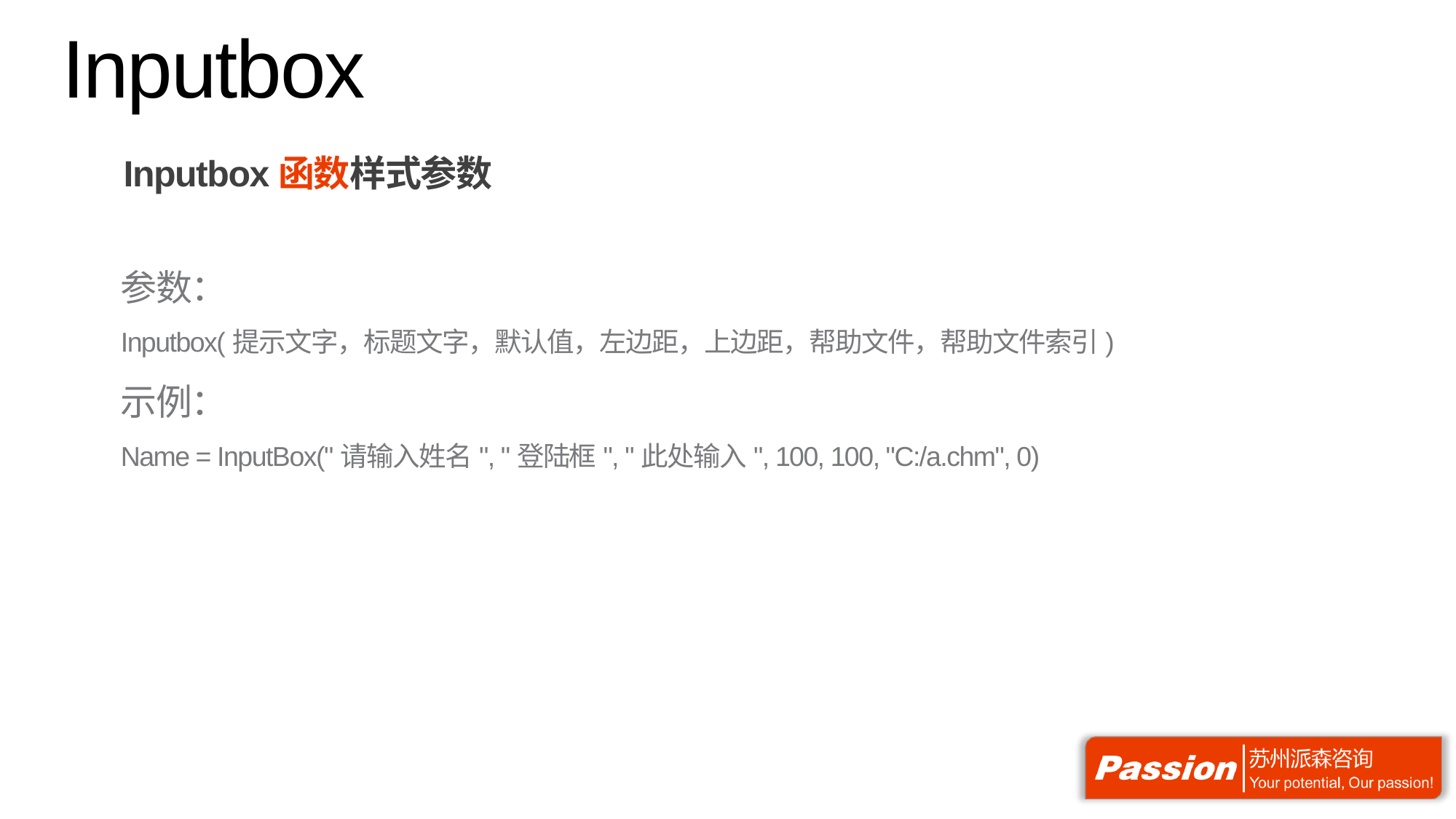

# Inputbox
Inputbox函数样式参数
参数：
Inputbox(提示文字，标题文字，默认值，左边距，上边距，帮助文件，帮助文件索引)
示例：
Name = InputBox("请输入姓名", "登陆框", "此处输入", 100, 100, "C:/a.chm", 0)